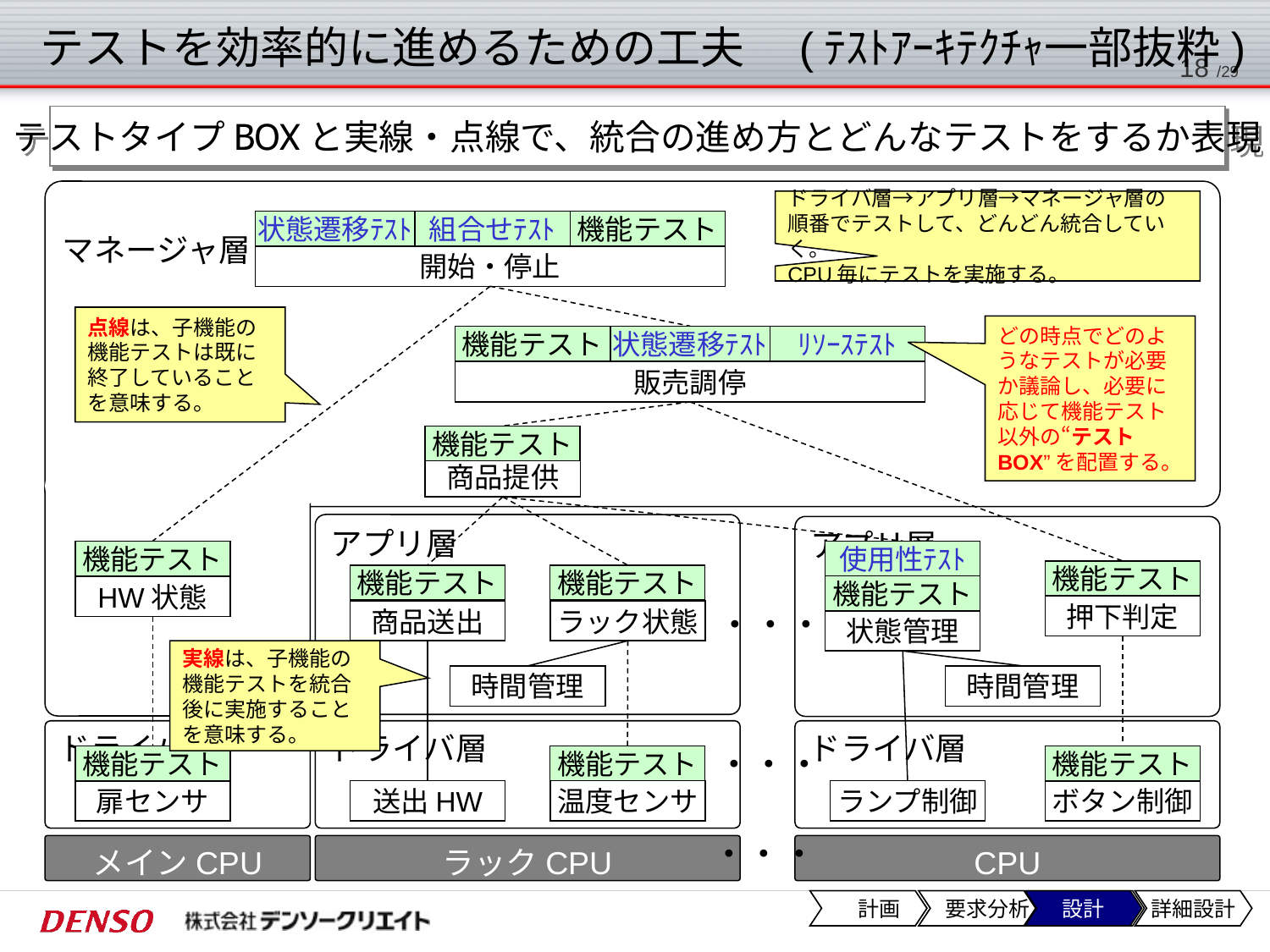

# テストを効率的に進めるための工夫　(ﾃｽﾄｱｰｷﾃｸﾁｬ一部抜粋)
18 /29
テストタイプBOXと実線・点線で、統合の進め方とどんなテストをするか表現

マネージャ層
ドライバ層→アプリ層→マネージャ層の順番でテストして、どんどん統合していく。
CPU毎にテストを実施する。
状態遷移ﾃｽﾄ
組合せﾃｽﾄ
機能テスト
開始・停止
点線は、子機能の機能テストは既に終了していることを意味する。
どの時点でどのようなテストが必要か議論し、必要に応じて機能テスト以外の“テストBOX”を配置する。
機能テスト
状態遷移ﾃｽﾄ
ﾘｿｰｽﾃｽﾄ
販売調停
機能テスト
商品提供

アプリ層
アプリ層
機能テスト
使用性ﾃｽﾄ
機能テスト
機能テスト
機能テスト
機能テスト
HW状態
・・・
押下判定
商品送出
ラック状態
状態管理
実線は、子機能の機能テストを統合後に実施することを意味する。
時間管理
時間管理
ドライバ層
ドライバ層
ドライバ層
・・・
機能テスト
機能テスト
機能テスト
扉センサ
送出HW
温度センサ
ランプ制御
ボタン制御
・・・
メインCPU
ラックCPU
CPU
　計画
　計画
　要求分析
　要求分析
設計
設計
詳細設計
詳細設計